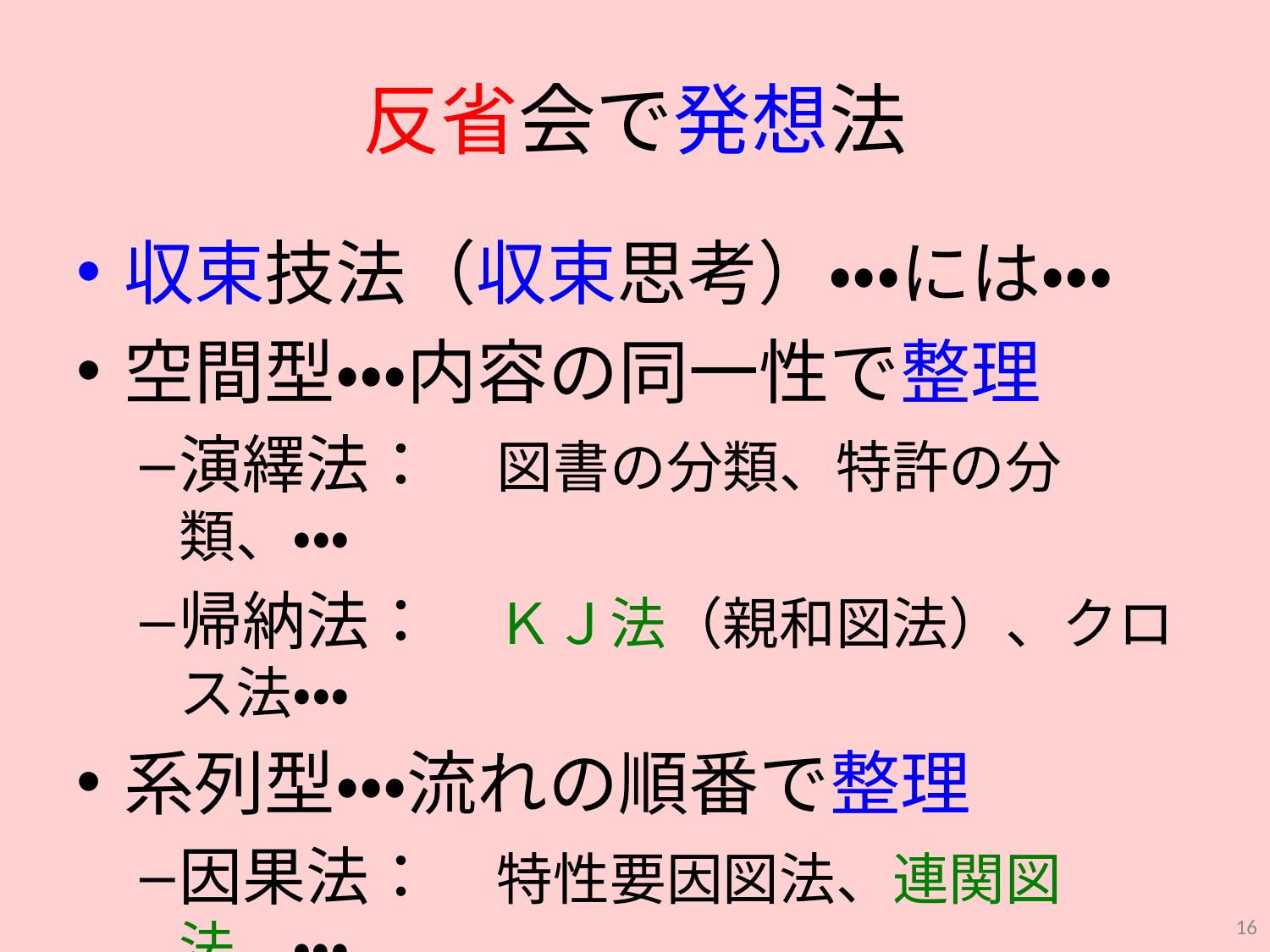

# 反省会で発想法
収束技法（収束思考）・・・には・・・
空間型・・・内容の同一性で整理
演繹法：　図書の分類、特許の分類、・・・
帰納法：　ＫＪ法（親和図法）、クロス法・・・
系列型・・・流れの順番で整理
因果法：　特性要因図法、連関図法、・・・
時系列法：　ＰＥＲＴ、ストーリー法、・・・
16